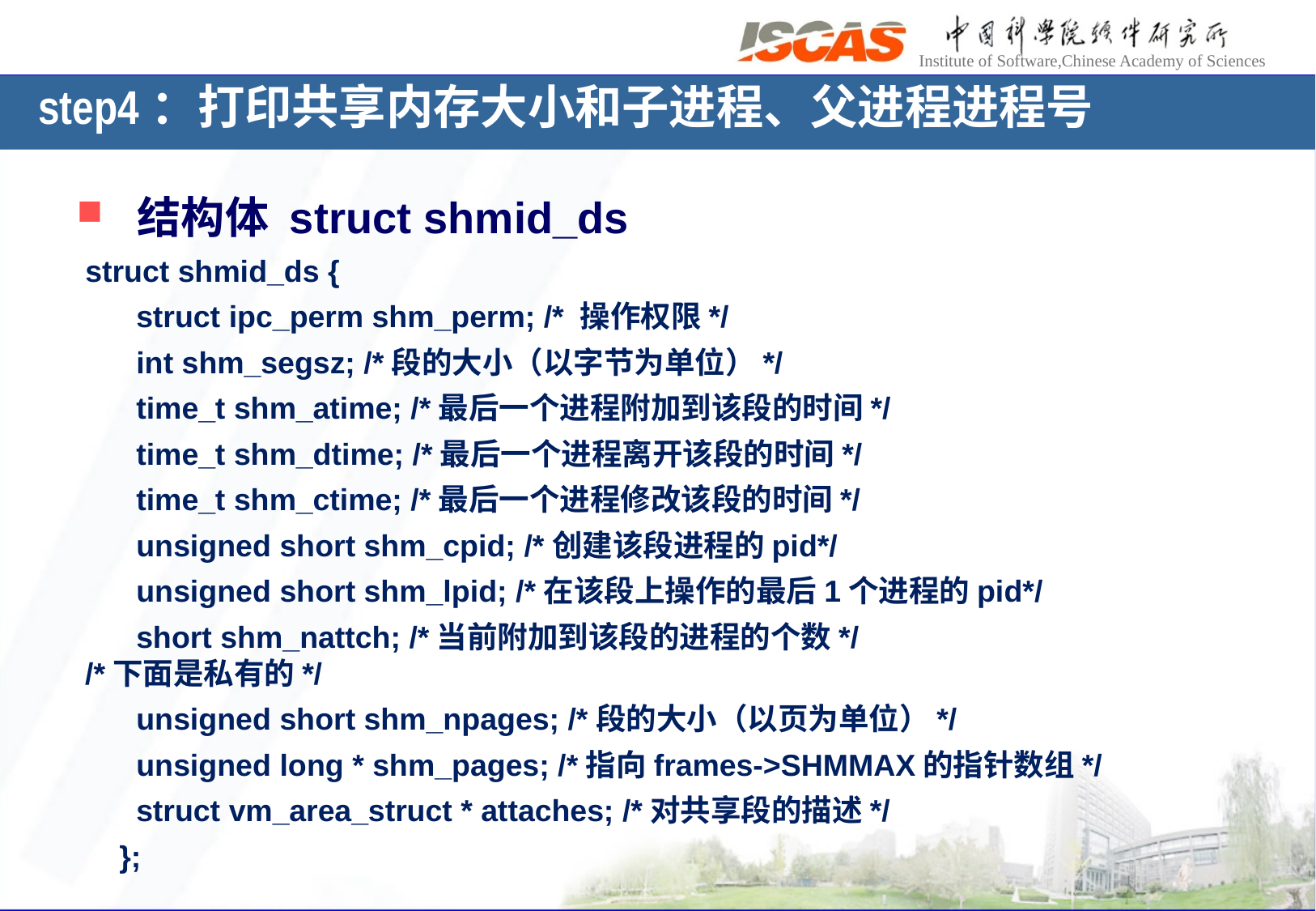

step4：打印共享内存大小和子进程、父进程进程号

结构体 struct shmid_ds
 struct shmid_ds {
       struct ipc_perm shm_perm; /* 操作权限*/
       int shm_segsz; /*段的大小（以字节为单位）*/
       time_t shm_atime; /*最后一个进程附加到该段的时间*/
       time_t shm_dtime; /*最后一个进程离开该段的时间*/
       time_t shm_ctime; /*最后一个进程修改该段的时间*/
       unsigned short shm_cpid; /*创建该段进程的pid*/
       unsigned short shm_lpid; /*在该段上操作的最后1个进程的pid*/
       short shm_nattch; /*当前附加到该段的进程的个数*/
 /*下面是私有的*/
       unsigned short shm_npages; /*段的大小（以页为单位）*/
       unsigned long * shm_pages; /*指向frames->SHMMAX的指针数组*/
       struct vm_area_struct * attaches; /*对共享段的描述*/
     };